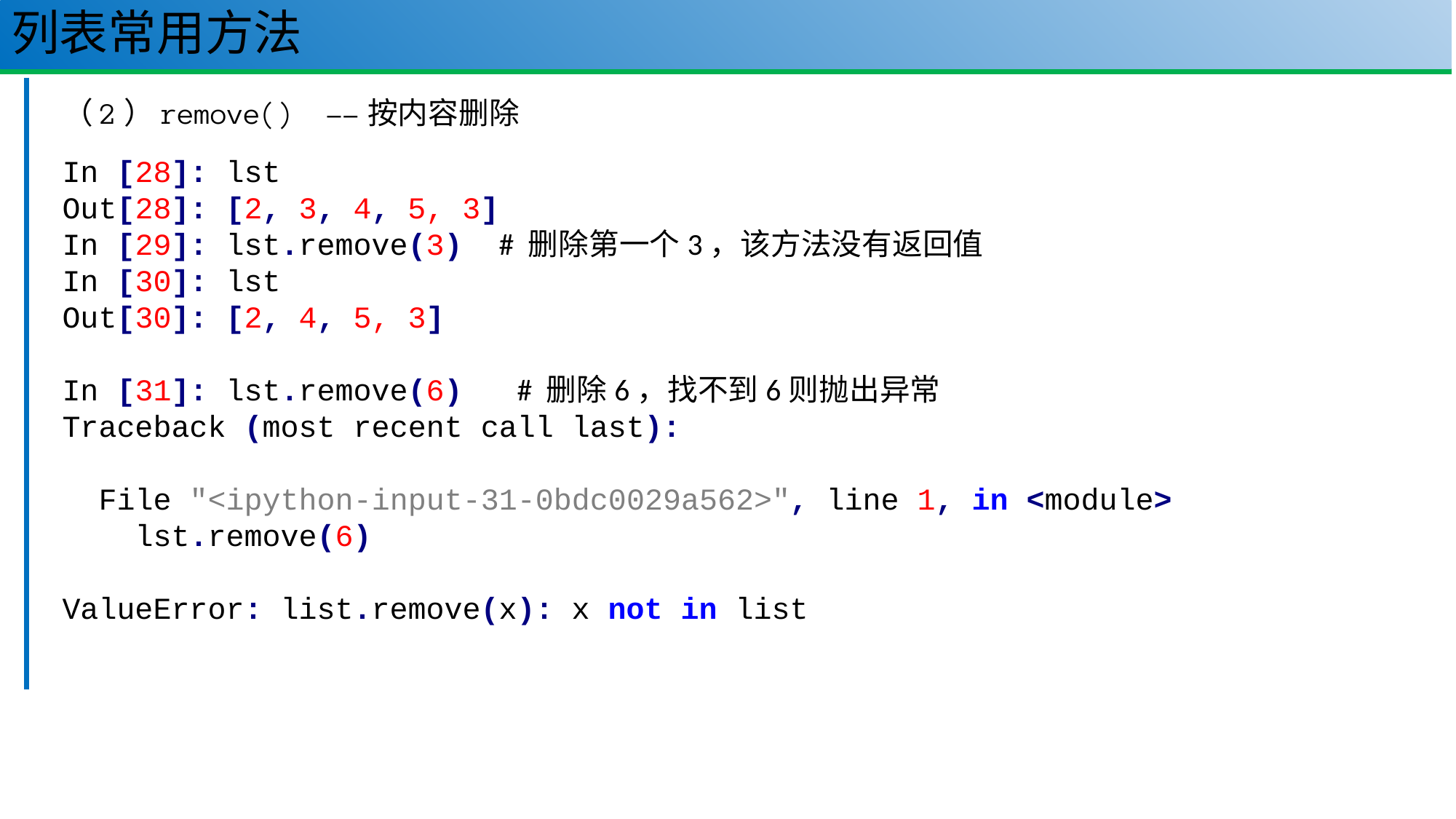

# 列表常用方法
19
（2）remove()  --按内容删除

In [28]: lst
Out[28]: [2, 3, 4, 5, 3]
In [29]: lst.remove(3)  # 删除第一个3，该方法没有返回值
In [30]: lst
Out[30]: [2, 4, 5, 3]

In [31]: lst.remove(6)   # 删除6，找不到6则抛出异常
Traceback (most recent call last):

  File "<ipython-input-31-0bdc0029a562>", line 1, in <module>
    lst.remove(6)

ValueError: list.remove(x): x not in list